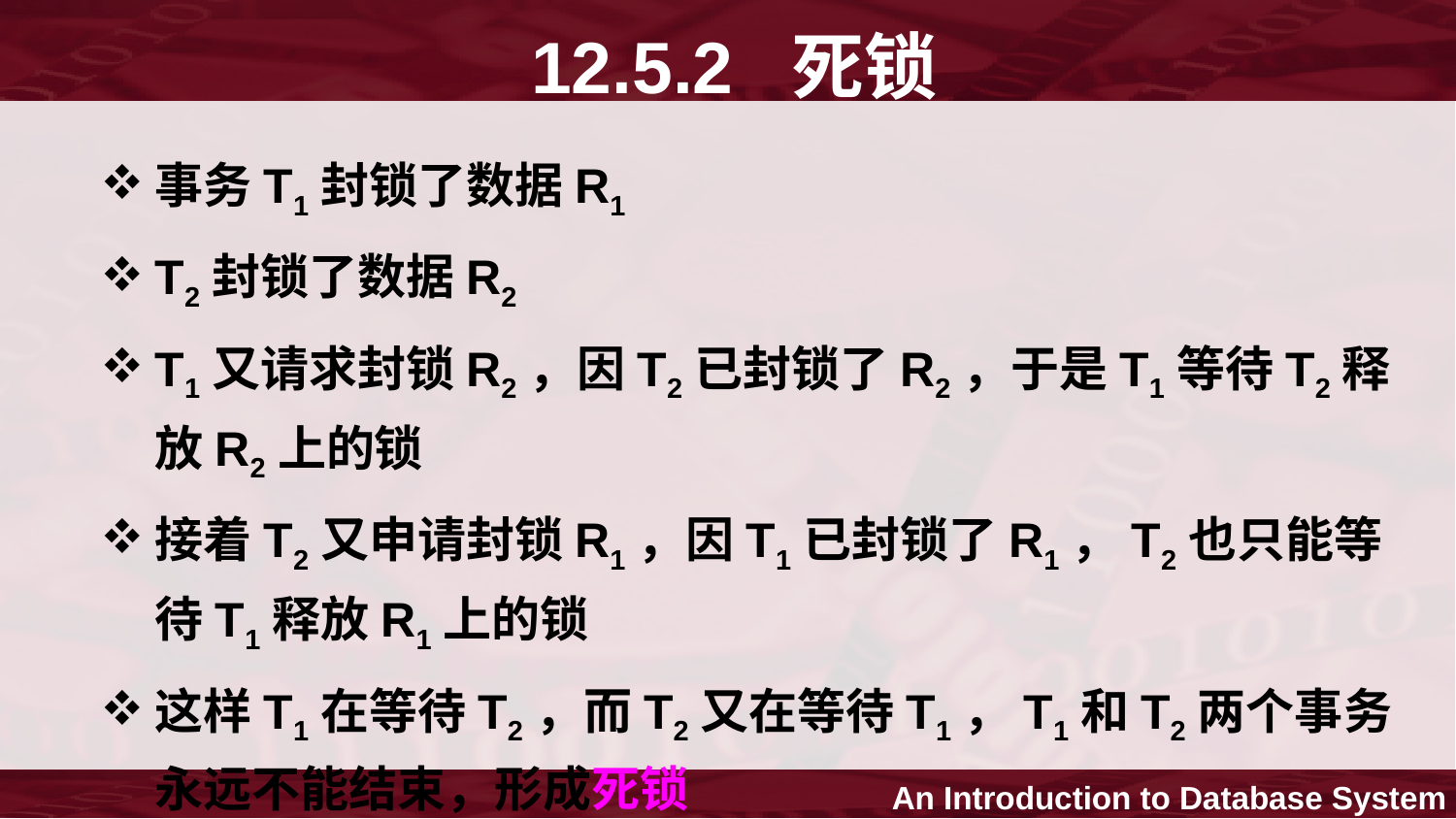

12.5.2  死锁
事务T1封锁了数据R1
T2封锁了数据R2
T1又请求封锁R2，因T2已封锁了R2，于是T1等待T2释放R2上的锁
接着T2又申请封锁R1，因T1已封锁了R1，T2也只能等待T1释放R1上的锁
这样T1在等待T2，而T2又在等待T1，T1和T2两个事务永远不能结束，形成死锁